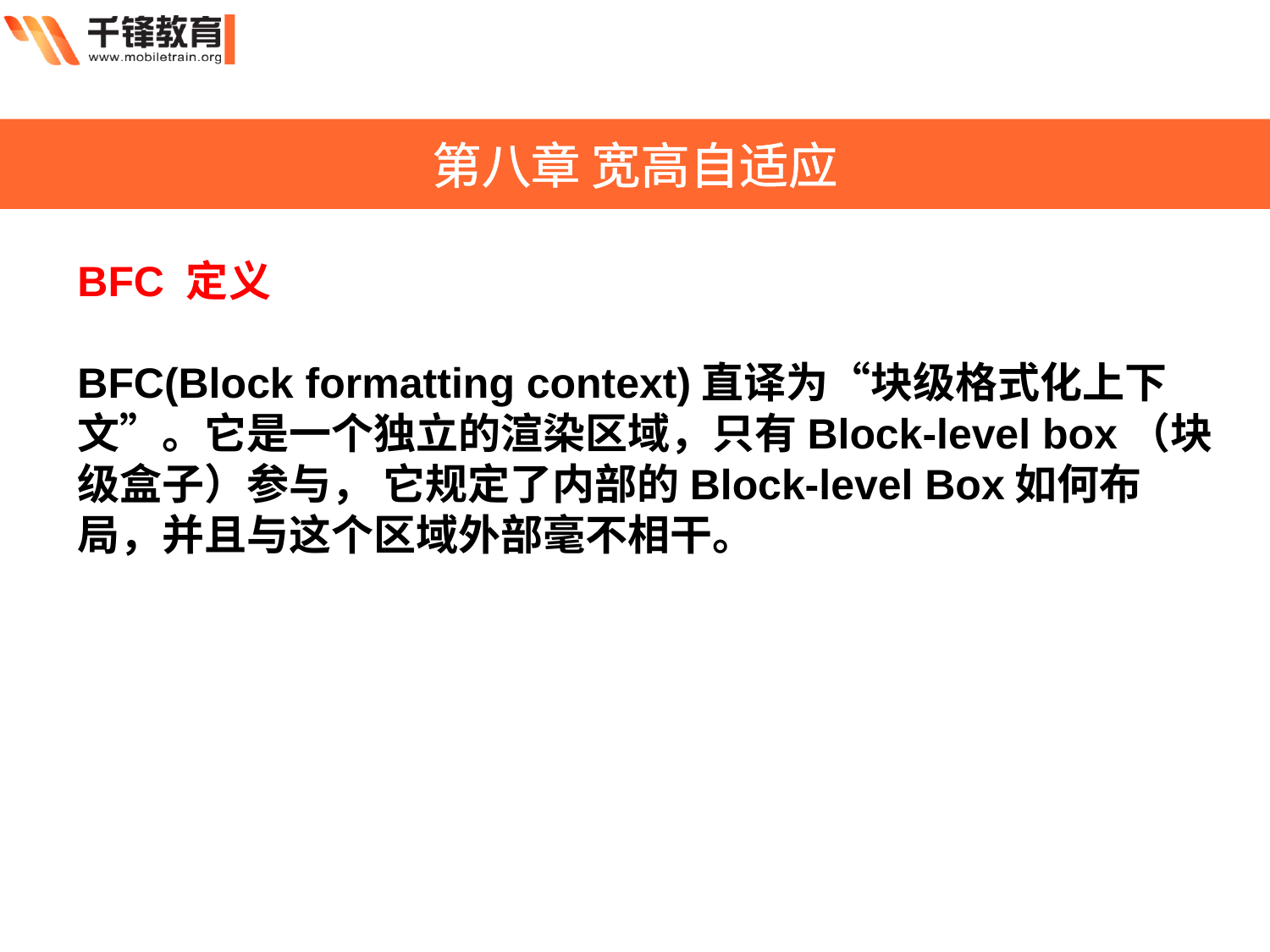

第八章 宽高自适应
BFC 定义

BFC(Block formatting context)直译为“块级格式化上下文”。它是一个独立的渲染区域，只有Block-level box（块级盒子）参与， 它规定了内部的Block-level Box如何布局，并且与这个区域外部毫不相干。